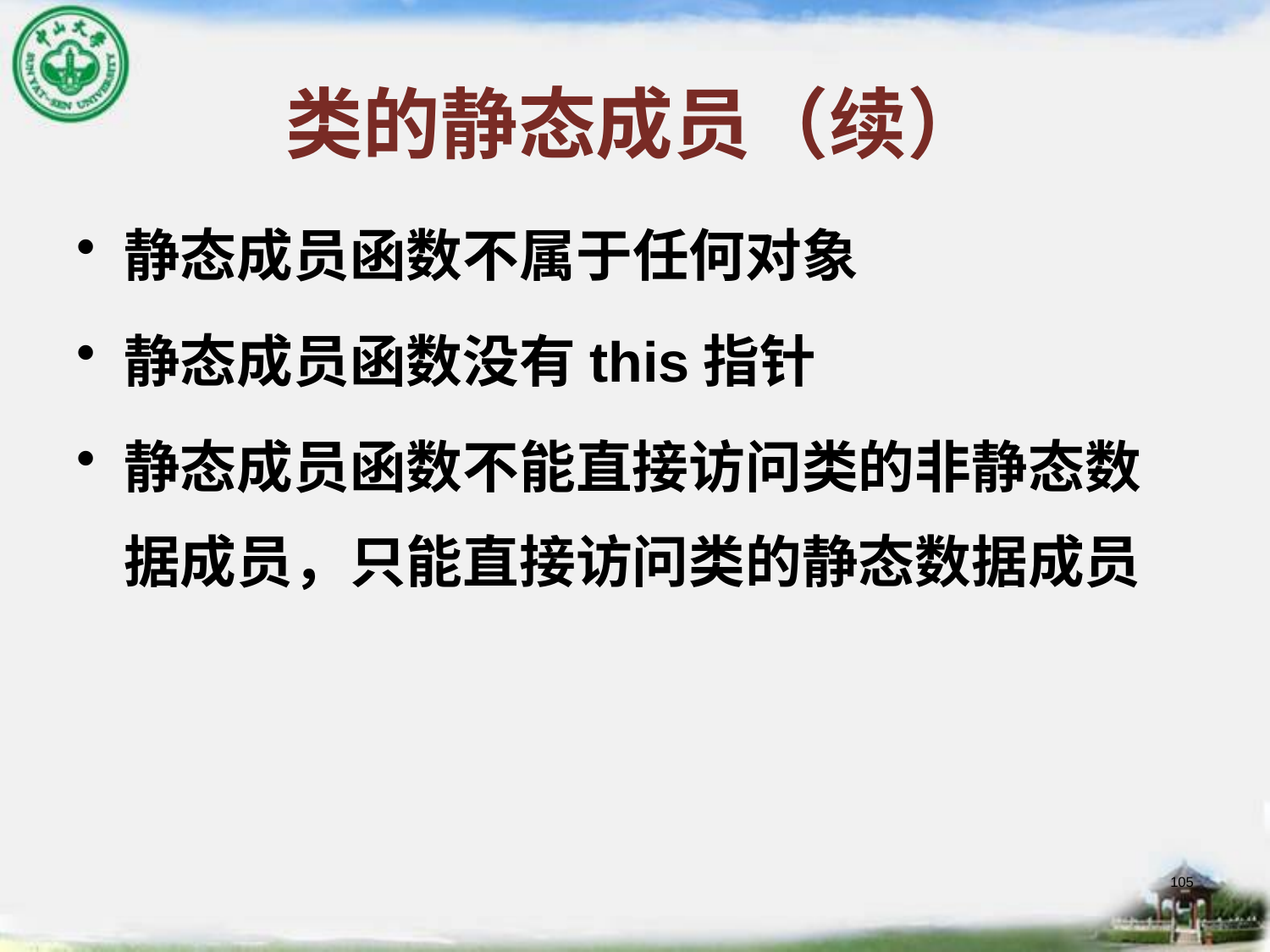

# 类的静态成员（续）
静态成员函数不属于任何对象
静态成员函数没有this指针
静态成员函数不能直接访问类的非静态数据成员，只能直接访问类的静态数据成员
105